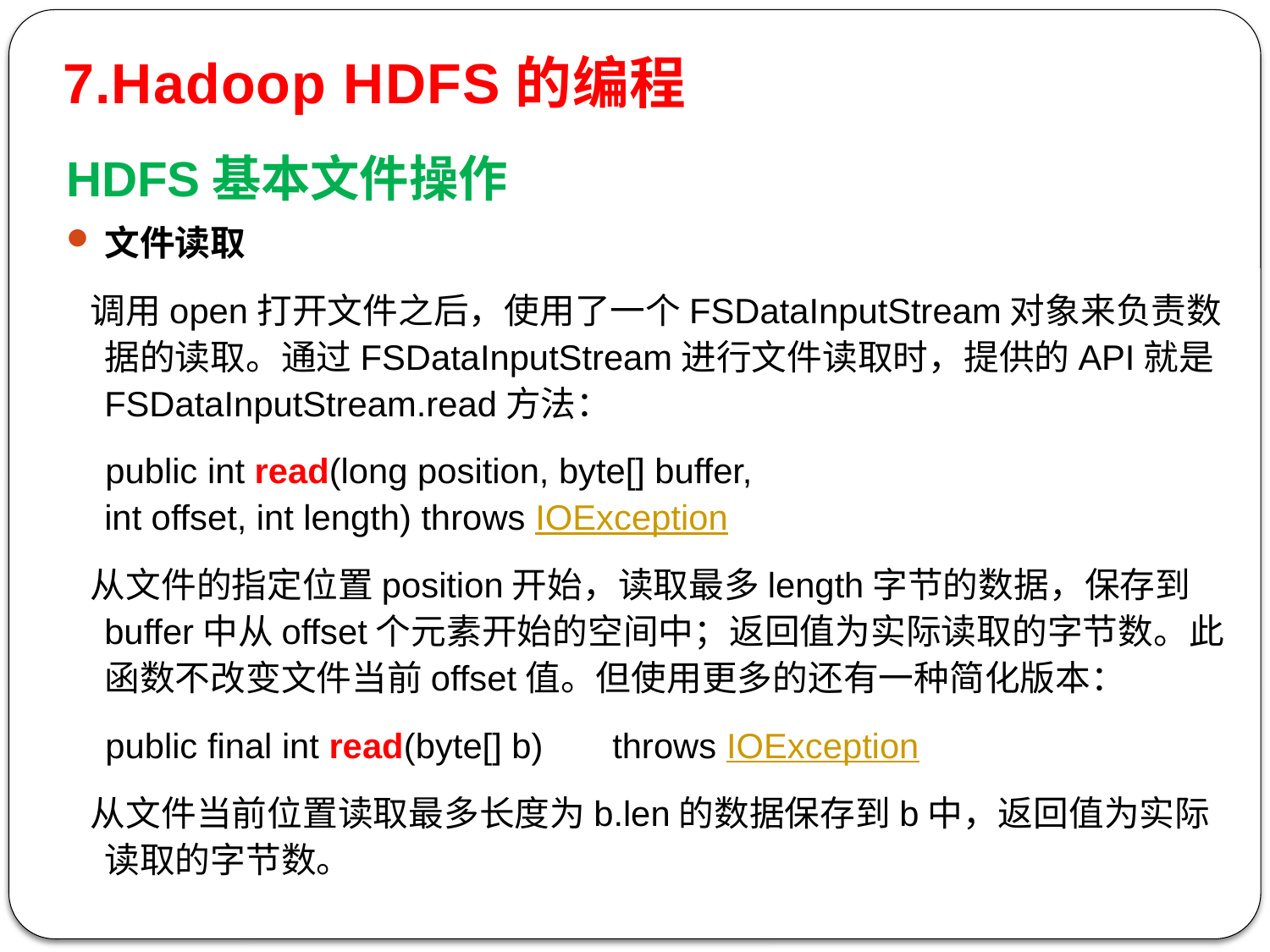

7.Hadoop HDFS的编程
HDFS基本文件操作
文件读取
  调用open打开文件之后，使用了一个FSDataInputStream对象来负责数据的读取。通过FSDataInputStream进行文件读取时，提供的API就是FSDataInputStream.read方法：
    public int read(long position, byte[] buffer,			int offset, int length) throws IOException
  从文件的指定位置position开始，读取最多length字节的数据，保存到buffer中从offset个元素开始的空间中；返回值为实际读取的字节数。此函数不改变文件当前offset值。但使用更多的还有一种简化版本：
    public final int read(byte[] b)	throws IOException
  从文件当前位置读取最多长度为b.len的数据保存到b中，返回值为实际读取的字节数。